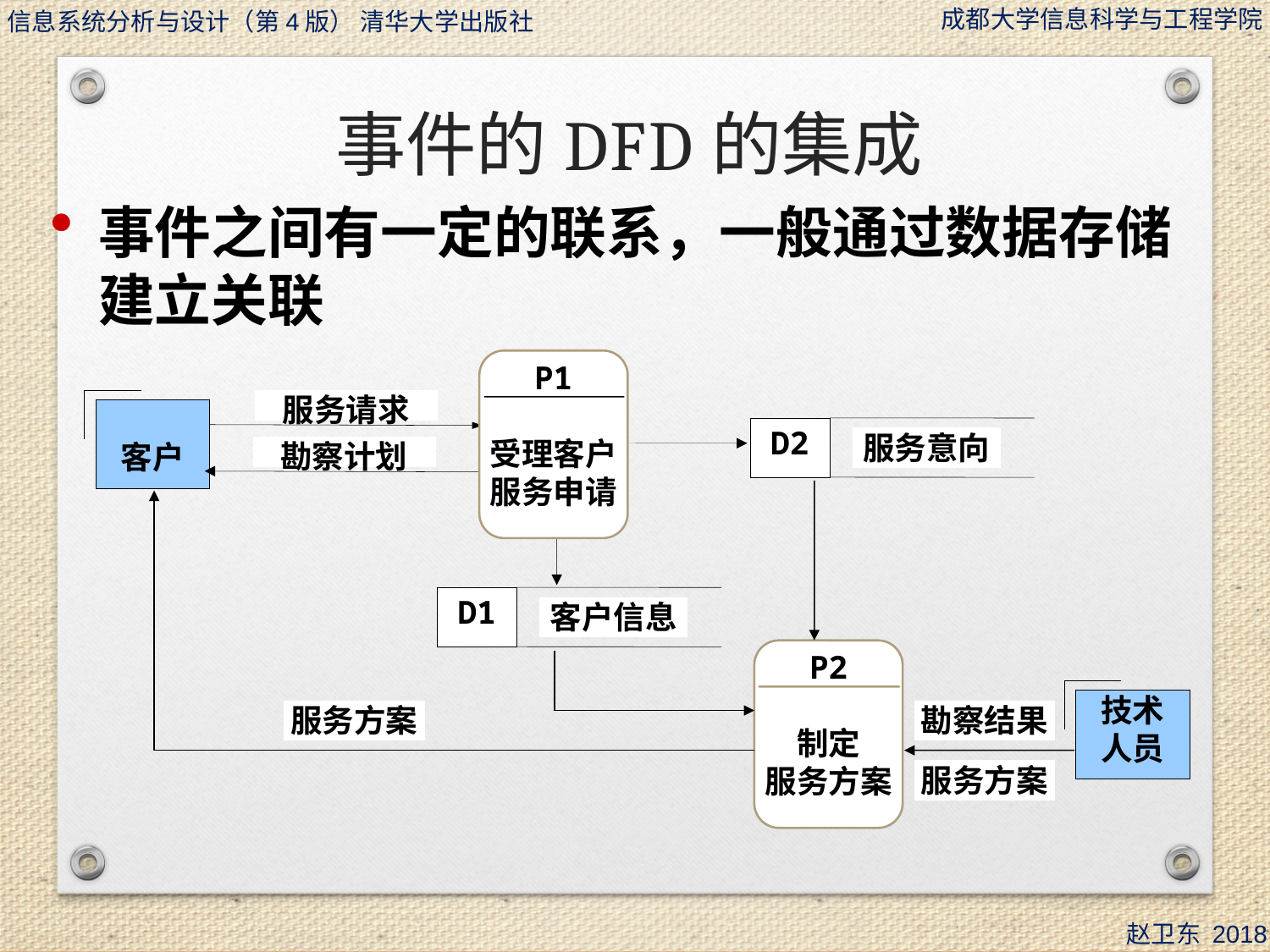

事件的DFD的集成
事件之间有一定的联系，一般通过数据存储建立关联
P1

受理客户服务申请

客户
服务请求
D2

服务意向

勘察计划

D1

客户信息

P2

制定
服务方案

技术
人员
服务方案
勘察结果

服务方案